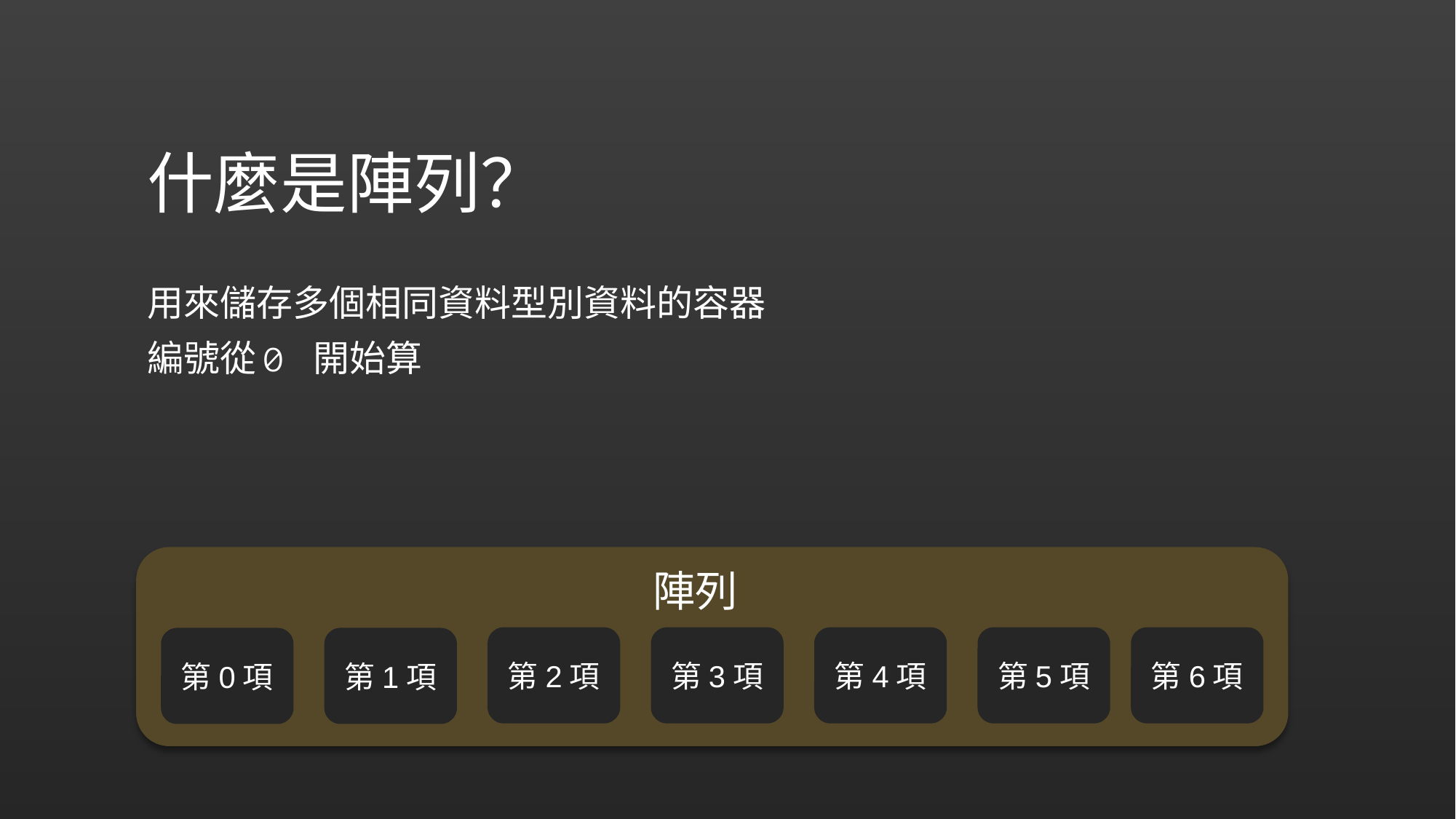

# 什麼是陣列？
用來儲存多個相同資料型別資料的容器
編號從0 開始算

陣列
第4項
第5項
第6項
第2項
第3項
第0項
第1項